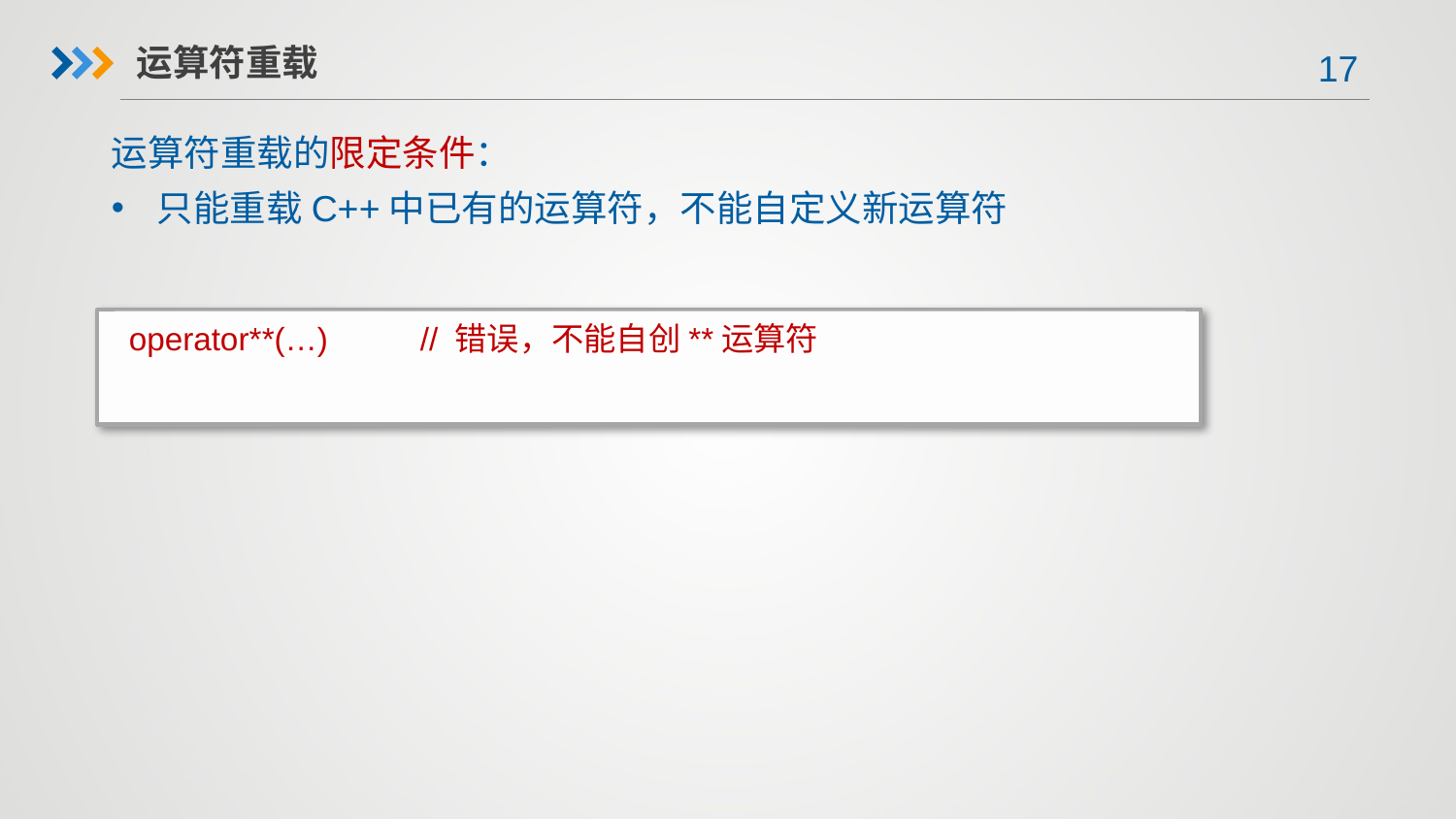

运算符重载
运算符重载的限定条件：
只能重载C++中已有的运算符，不能自定义新运算符

operator**(…)	// 错误，不能自创**运算符